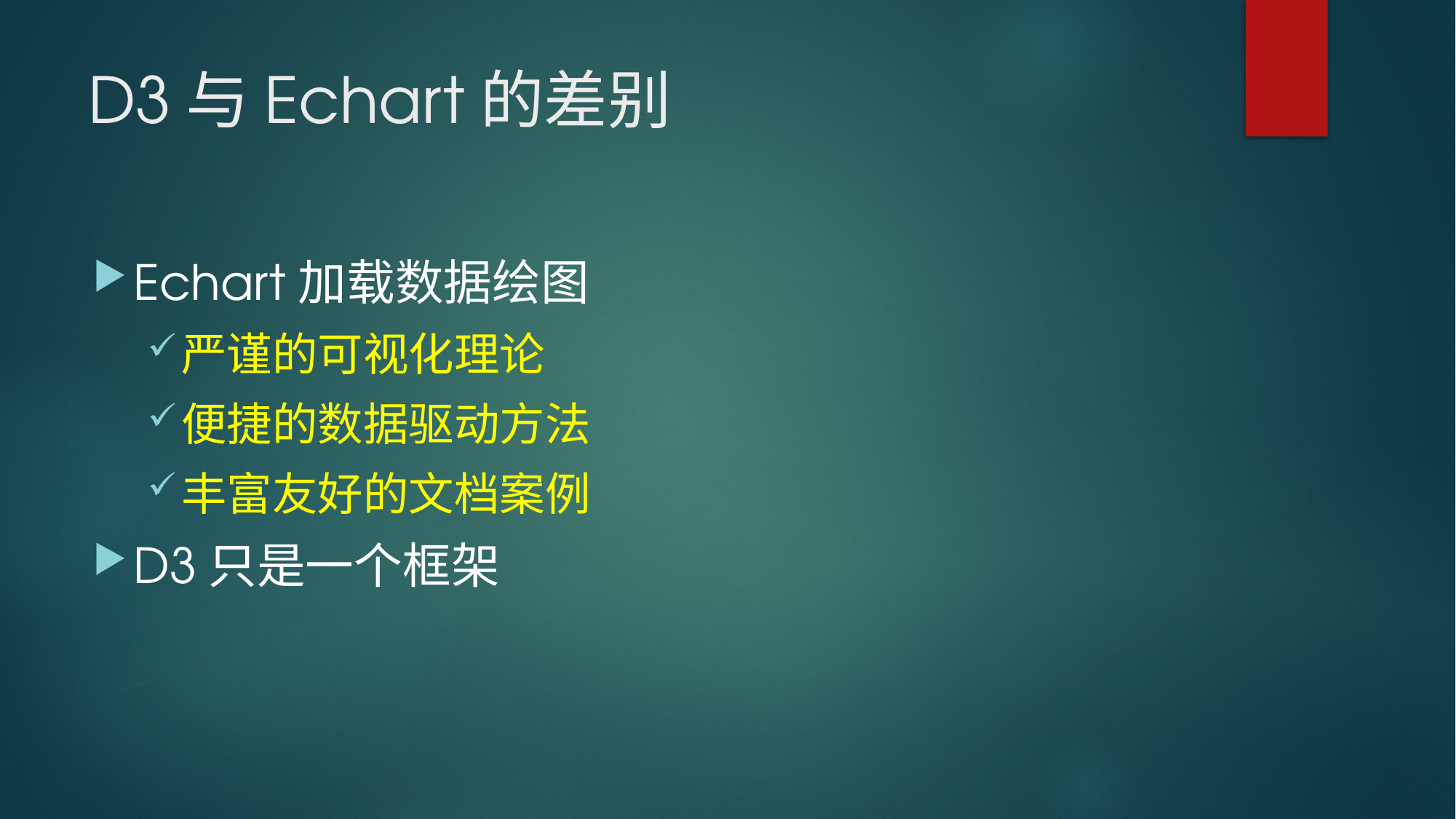

# D3与Echart的差别
Echart加载数据绘图
严谨的可视化理论
便捷的数据驱动方法
丰富友好的文档案例
D3只是一个框架